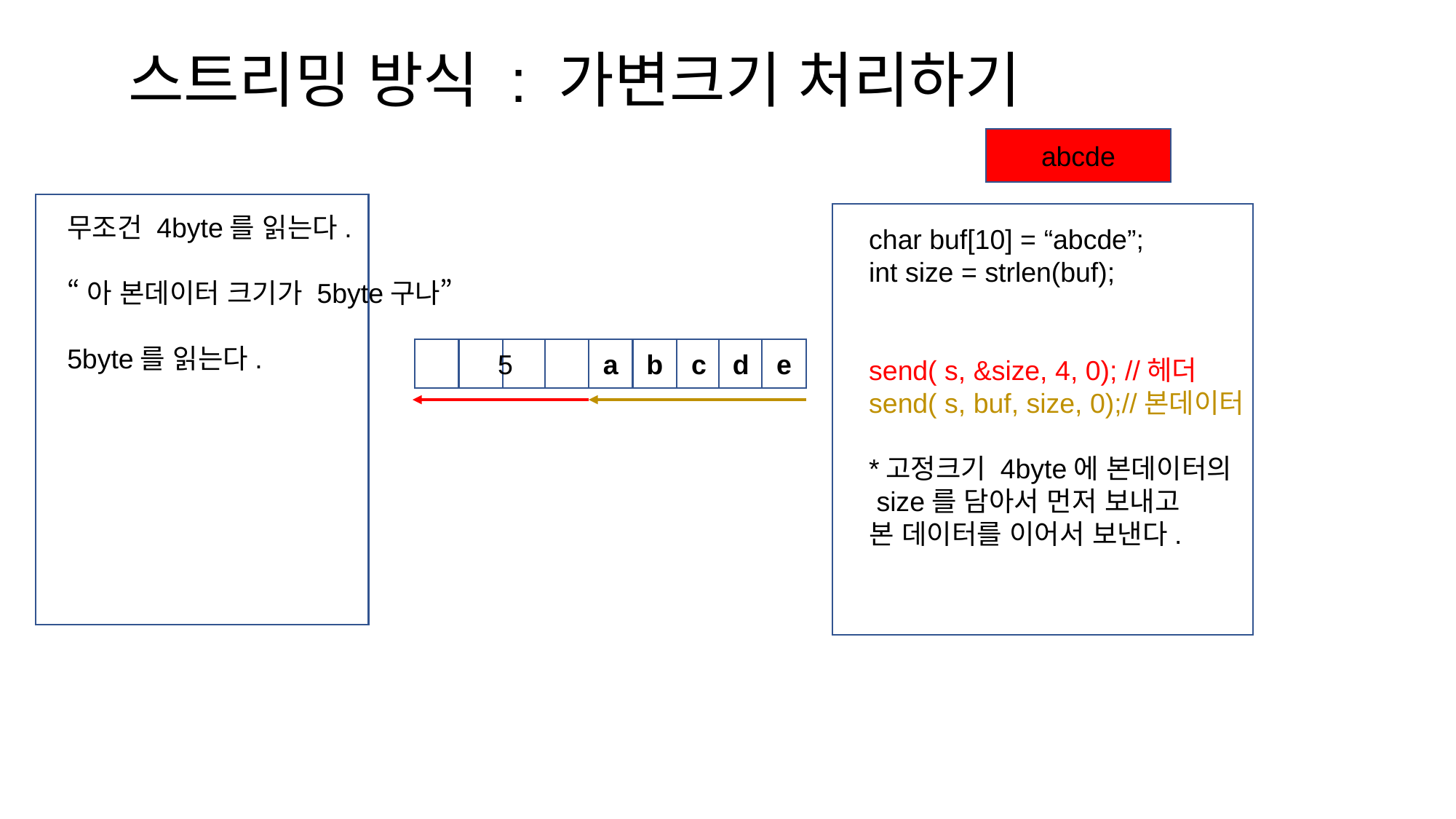

스트리밍 방식 : 가변크기 처리하기
abcde

무조건 4byte를 읽는다.

“아 본데이터 크기가 5byte구나”

5byte를 읽는다.
char buf[10] = “abcde”;
int size = strlen(buf);

send( s, &size, 4, 0); //헤더
send( s, buf, size, 0);//본데이터

*고정크기 4byte에 본데이터의
 size를 담아서 먼저 보내고
본 데이터를 이어서 보낸다.

a
b
c
d
e
5